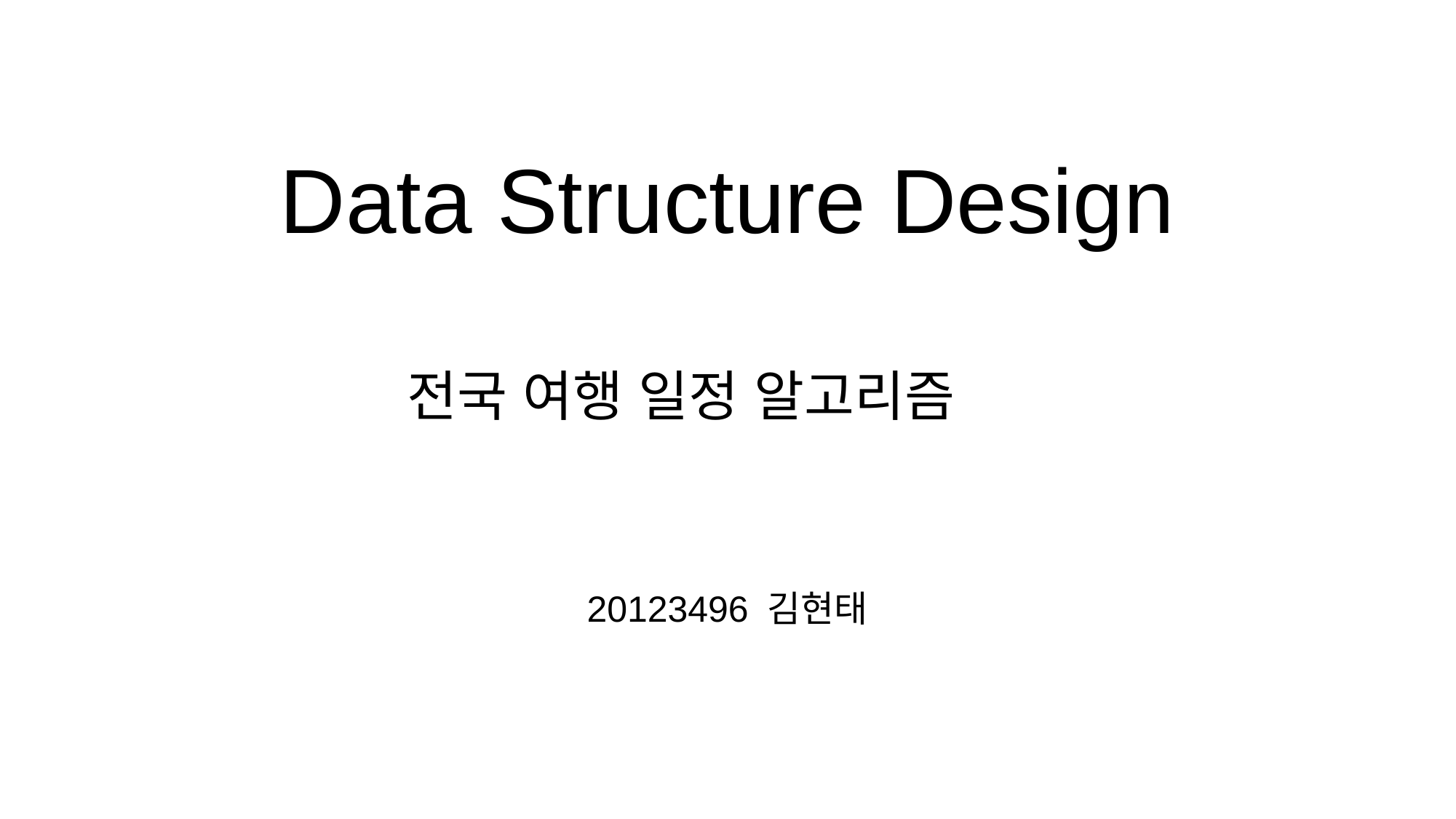

# Data Structure Design
전국 여행 일정 알고리즘
20123496 김현태